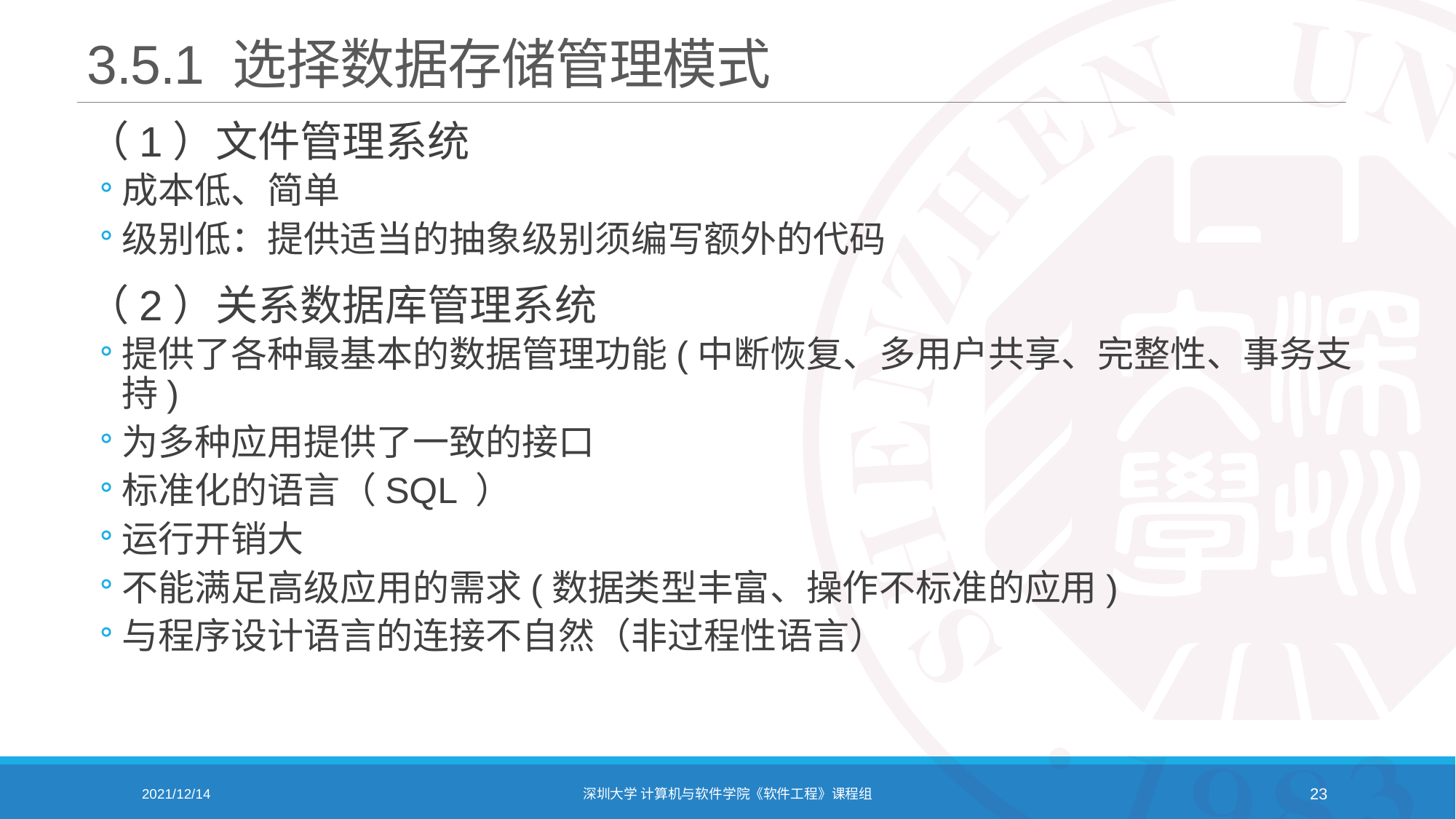

# 3.5.1 选择数据存储管理模式
（1）文件管理系统
成本低、简单
级别低：提供适当的抽象级别须编写额外的代码
（2）关系数据库管理系统
提供了各种最基本的数据管理功能(中断恢复、多用户共享、完整性、事务支持)
为多种应用提供了一致的接口
标准化的语言（SQL ）
运行开销大
不能满足高级应用的需求(数据类型丰富、操作不标准的应用)
与程序设计语言的连接不自然（非过程性语言）
2021/12/14
深圳大学 计算机与软件学院《软件工程》课程组
23